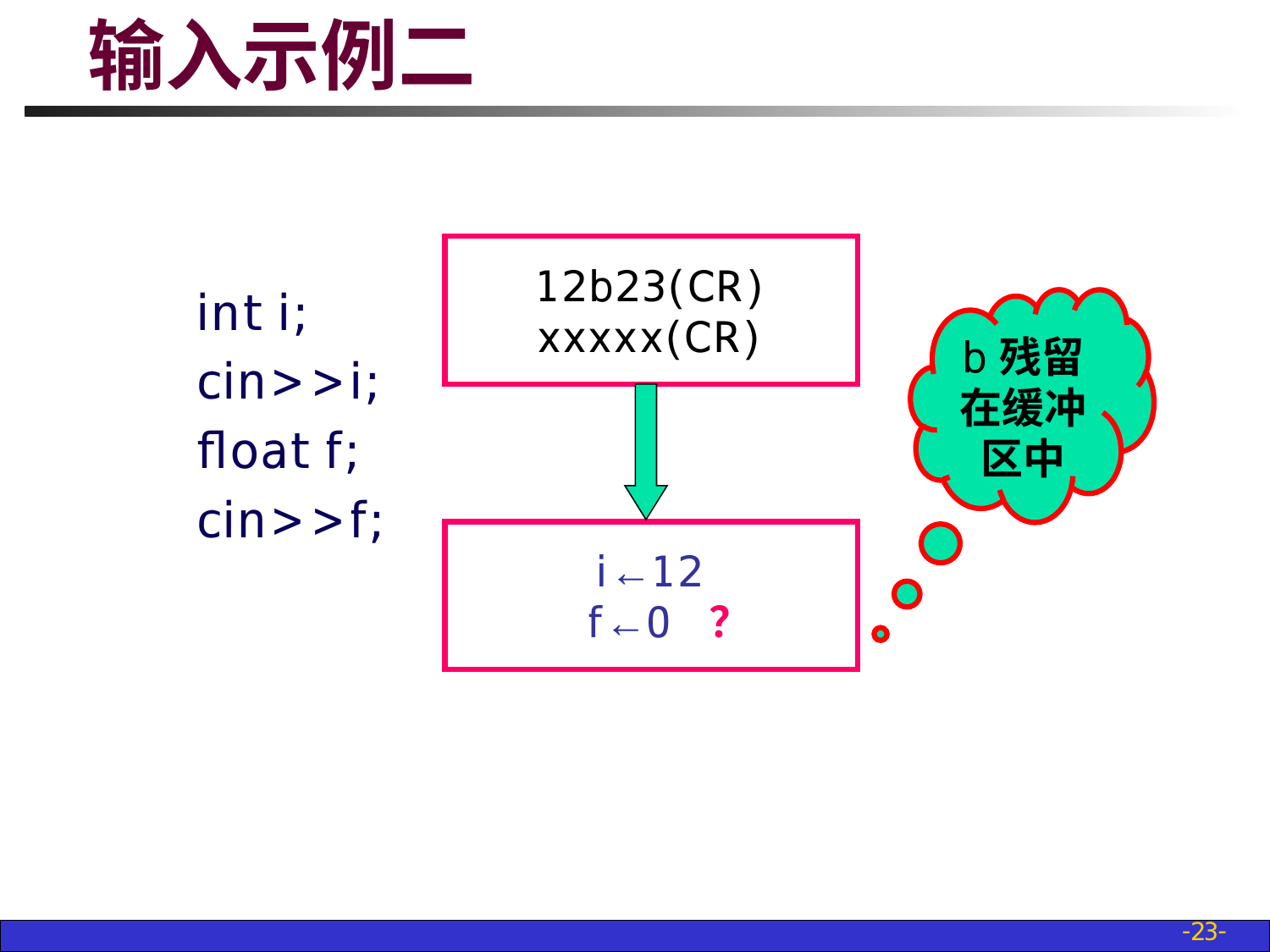

# 输入示例二

int i;
cin>>i;
float f;
cin>>f;
12b23(CR)
xxxxx(CR)
b残留在缓冲区中

i←12
   f←0  ？
-23-